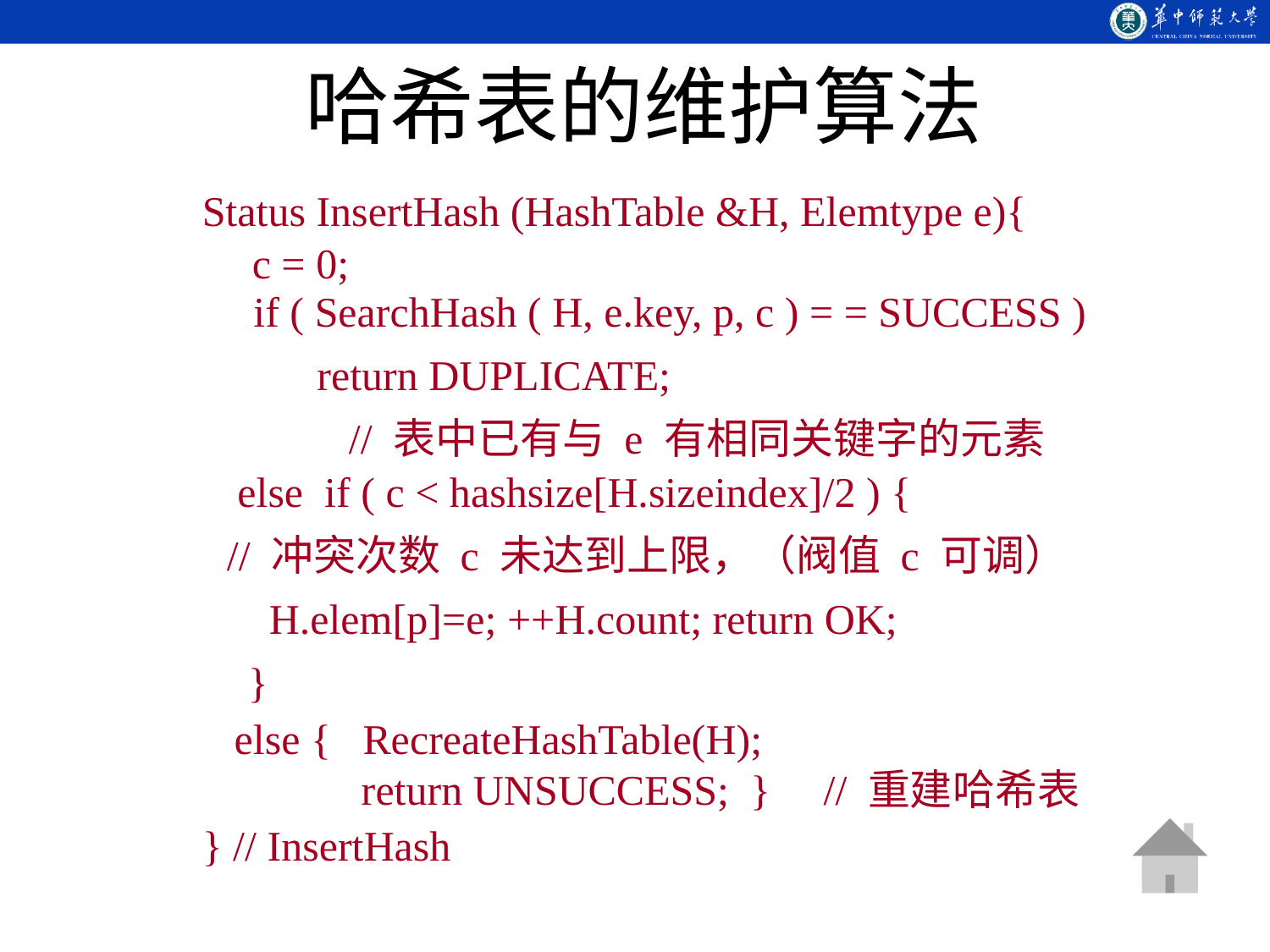

哈希表的维护算法
Status InsertHash (HashTable &H, Elemtype e){

} // InsertHash
c = 0;
if ( SearchHash ( H, e.key, p, c ) = = SUCCESS )
      return DUPLICATE;
         // 表中已有与 e 有相同关键字的元素
         else  if ( c < hashsize[H.sizeindex]/2 ) {
        // 冲突次数 c 未达到上限，（阀值 c 可调）
	H.elem[p]=e; ++H.count; return OK;
          }
else {   RecreateHashTable(H);
	return UNSUCCESS;  }     // 重建哈希表